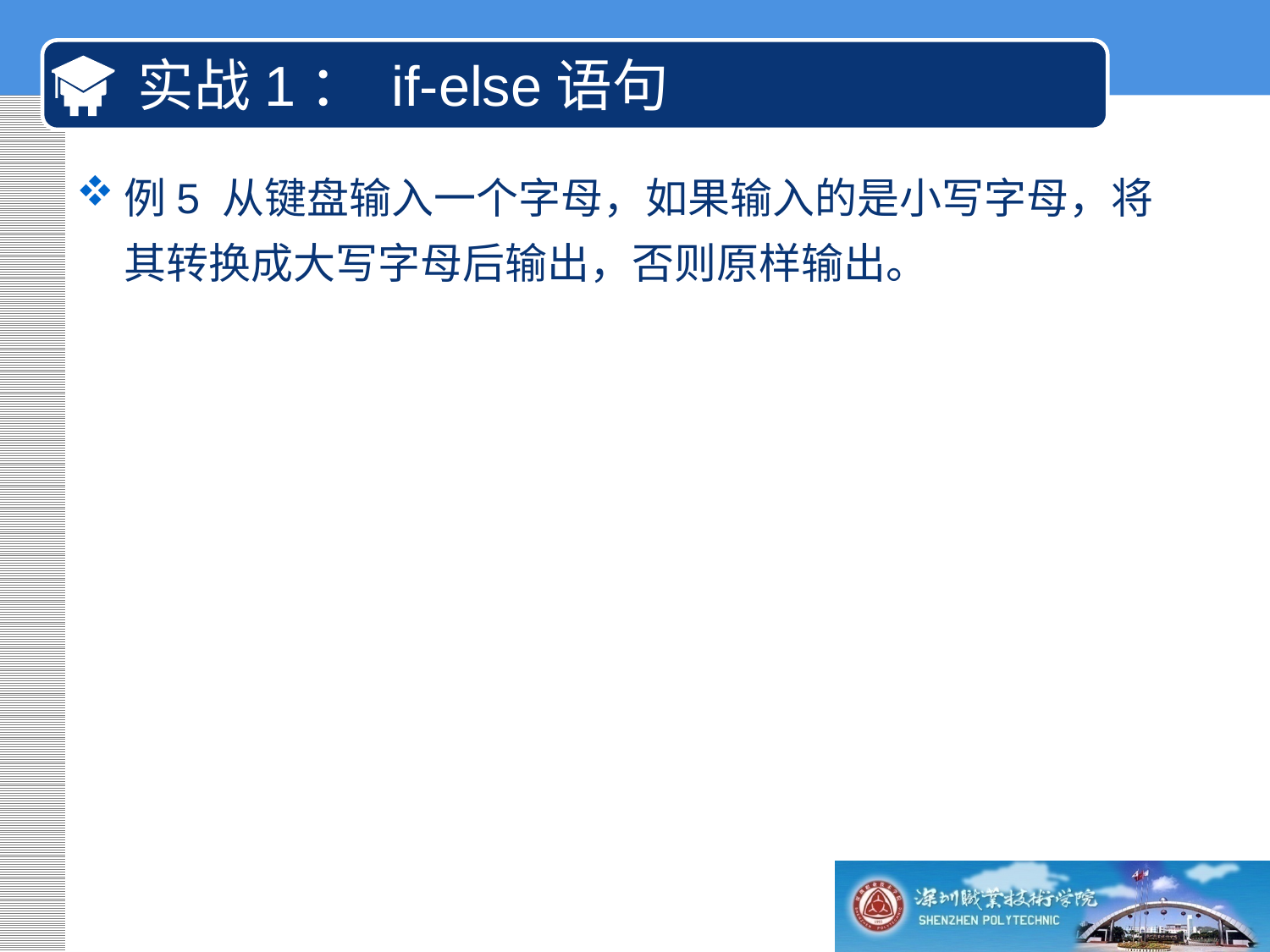

# 实战1： if-else语句
例5 从键盘输入一个字母，如果输入的是小写字母，将其转换成大写字母后输出，否则原样输出。